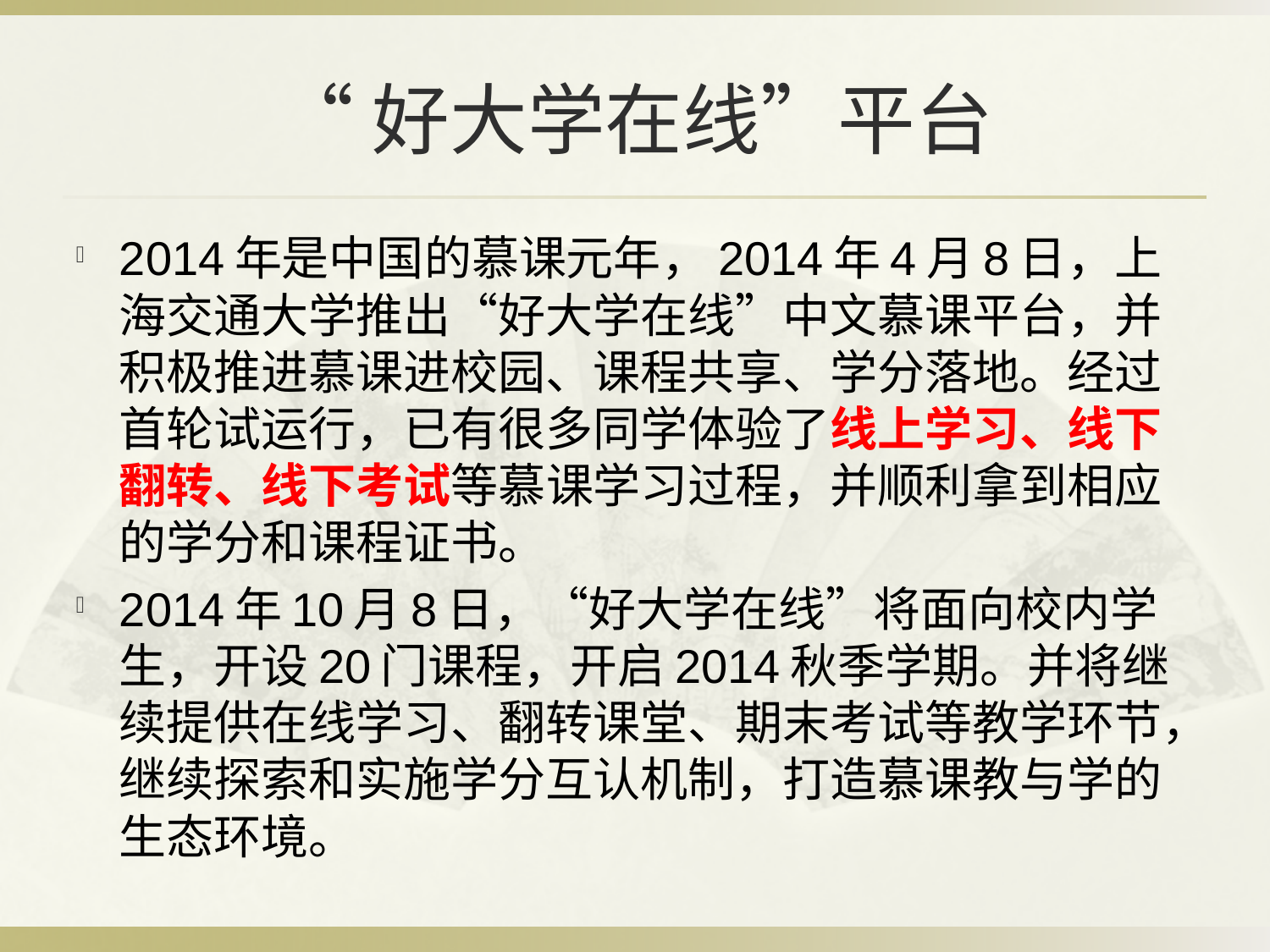

# “好大学在线”平台
2014年是中国的慕课元年，2014年4月8日，上海交通大学推出“好大学在线”中文慕课平台，并积极推进慕课进校园、课程共享、学分落地。经过首轮试运行，已有很多同学体验了线上学习、线下翻转、线下考试等慕课学习过程，并顺利拿到相应的学分和课程证书。
2014年10月8日，“好大学在线”将面向校内学生，开设20门课程，开启2014秋季学期。并将继续提供在线学习、翻转课堂、期末考试等教学环节，继续探索和实施学分互认机制，打造慕课教与学的生态环境。